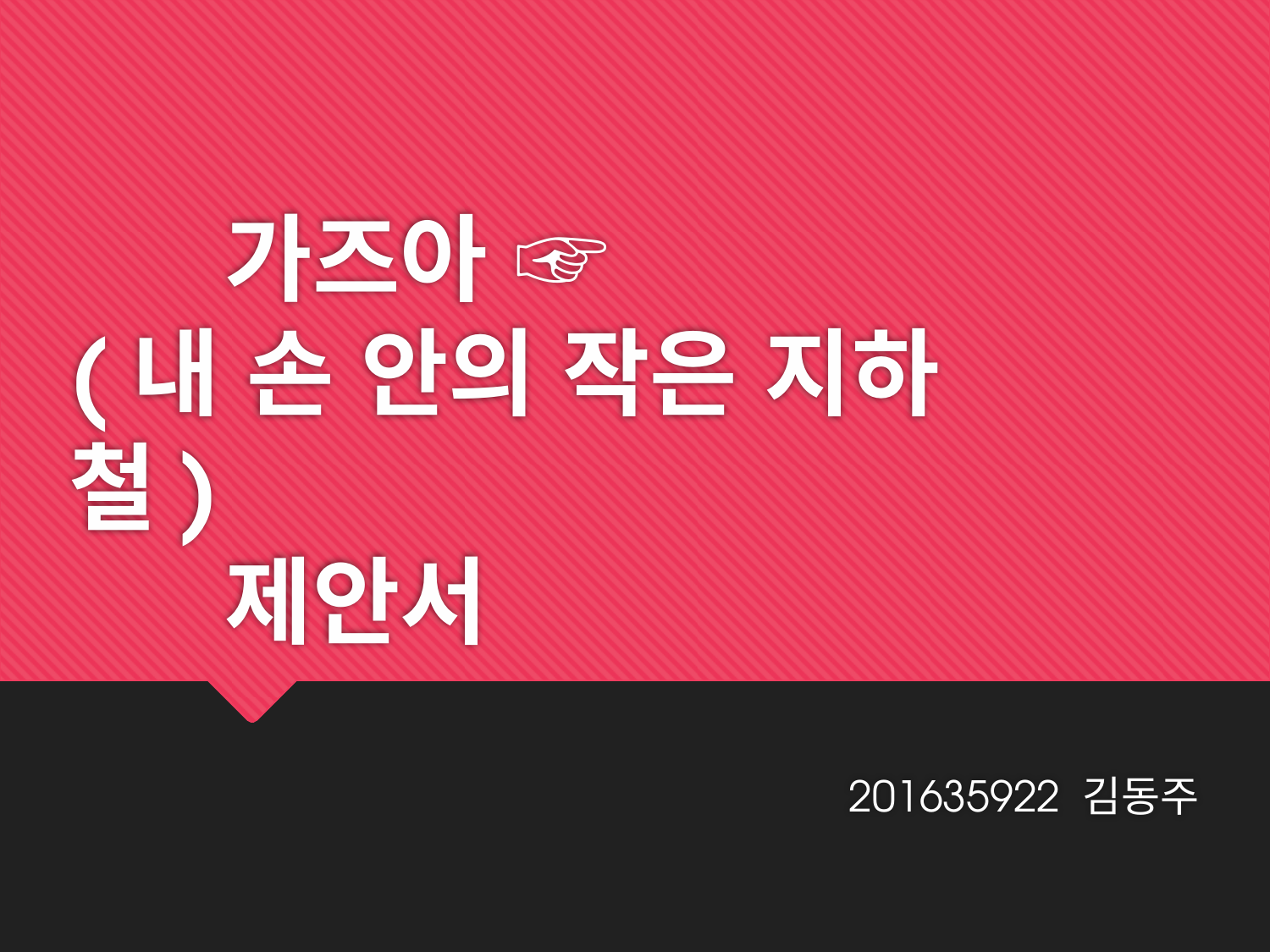

# 가즈아 ☞ (내 손 안의 작은 지하철) 제안서
201635922 김동주